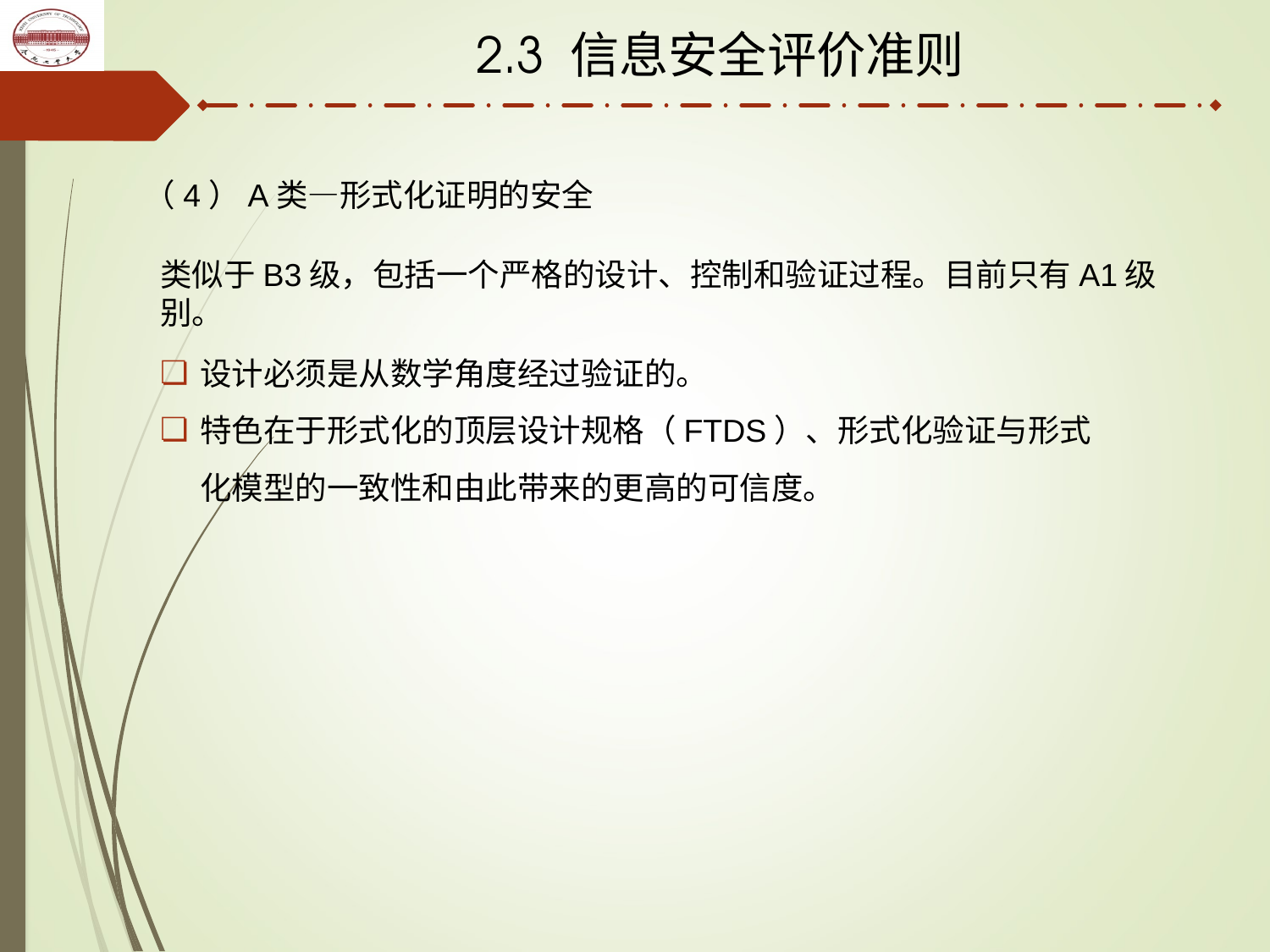

2.3 信息安全评价准则
（4）A类—形式化证明的安全
类似于B3级，包括一个严格的设计、控制和验证过程。目前只有A1级别。
设计必须是从数学角度经过验证的。
特色在于形式化的顶层设计规格（FTDS）、形式化验证与形式化模型的一致性和由此带来的更高的可信度。